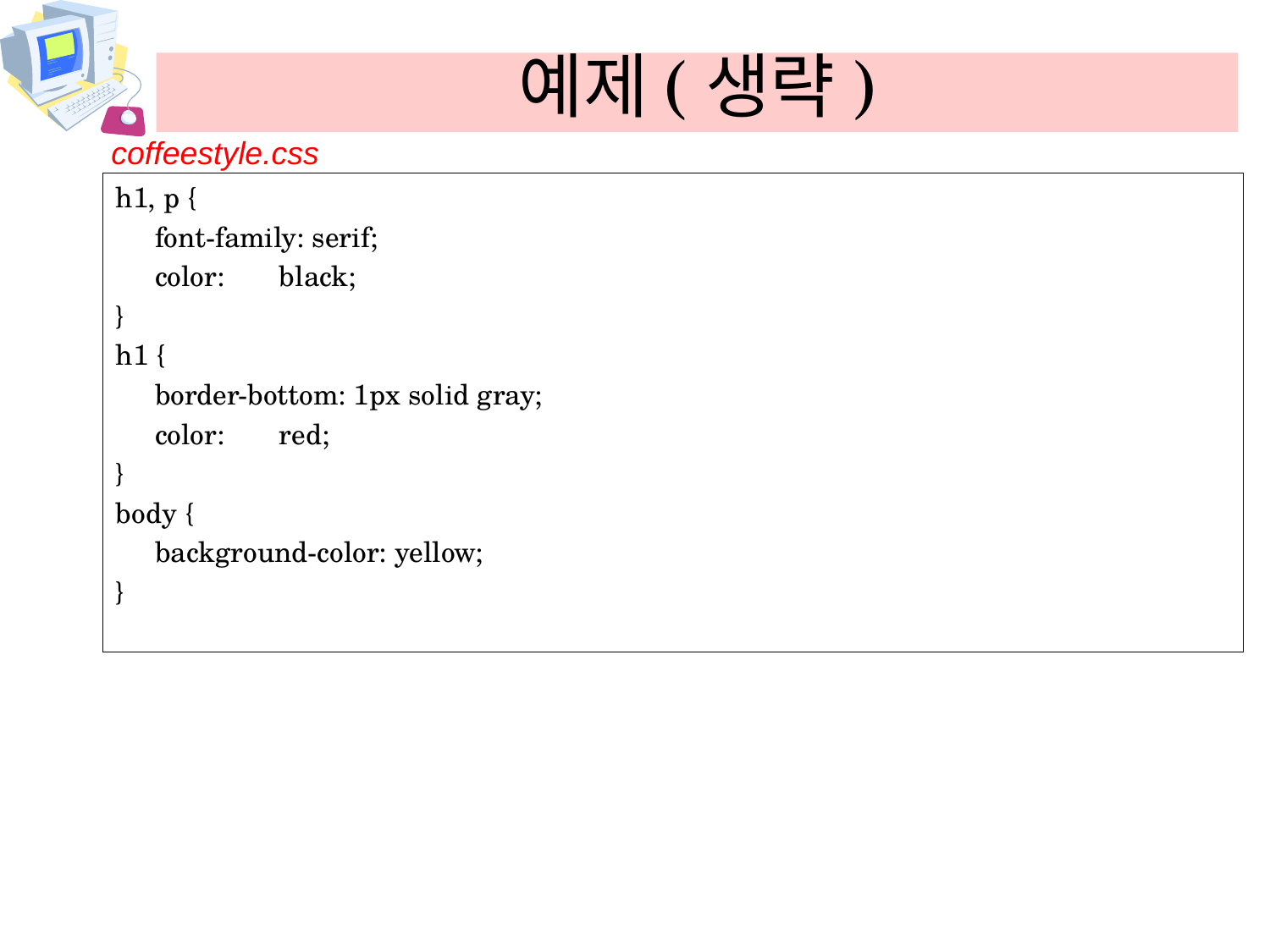

# 예제(생략)
 coffeestyle.css
h1, p {
     font-family: serif;
     color:       black;
}
h1 {
     border-bottom: 1px solid gray;
     color:       red;
}
body {
     background-color: yellow;
}